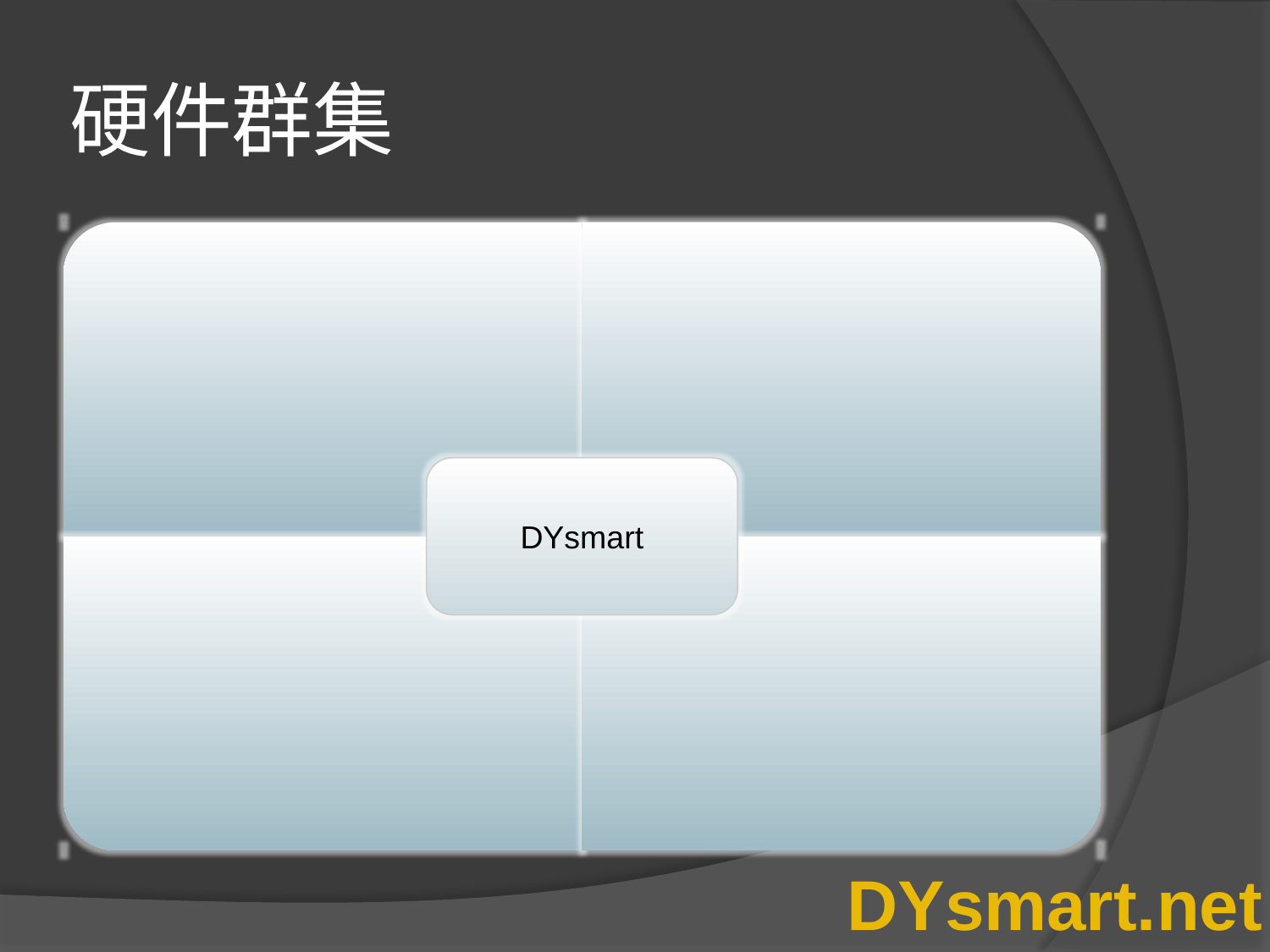

# 硬件群集
DYsmart
网络接入
ADSL,VPN
无线群集
电源
DC:9V-12V
1A
有线群集
I2C,ICSP,TTL
DYsmart.net